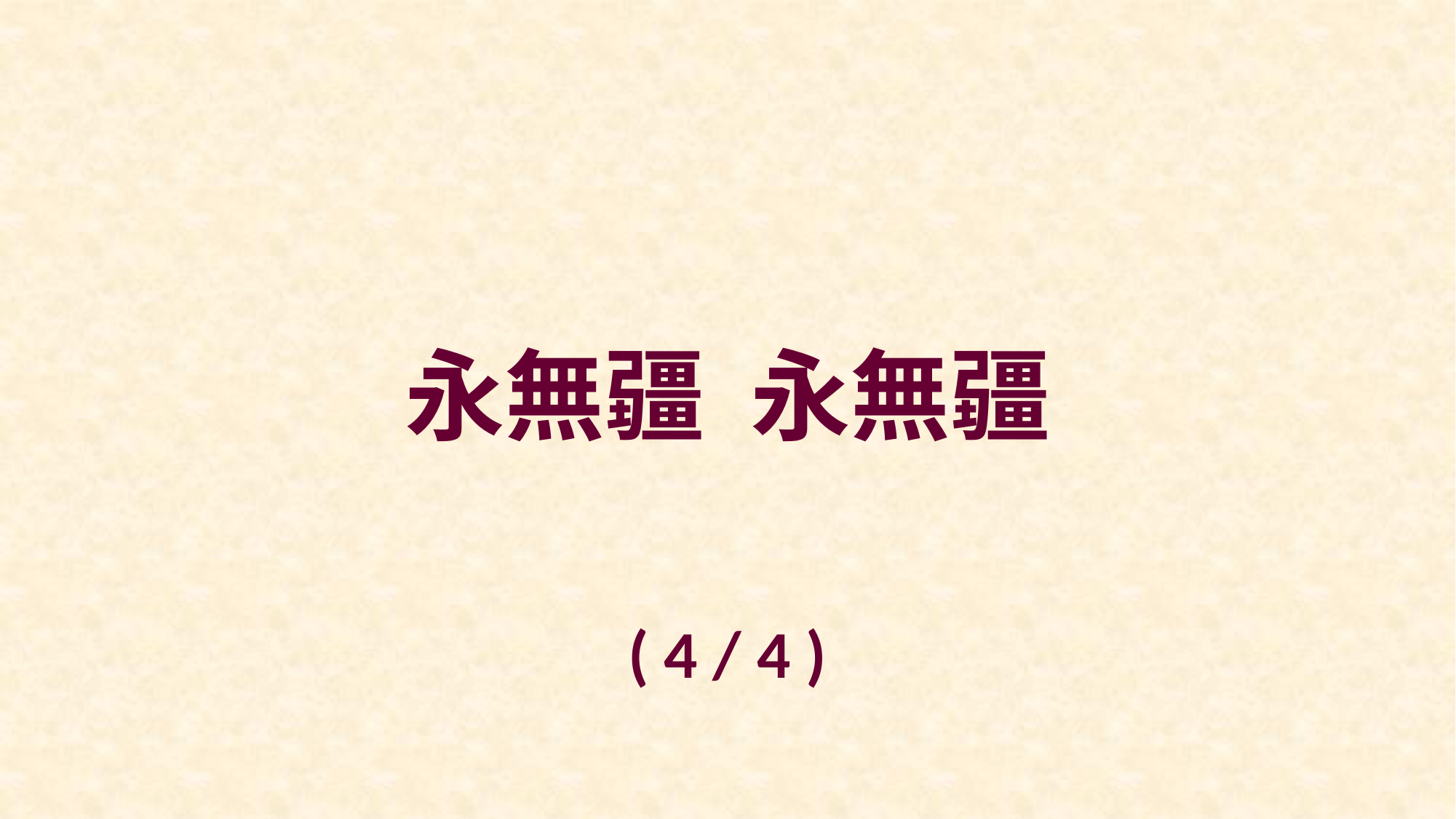

永無疆  永無疆
( 4 / 4 )